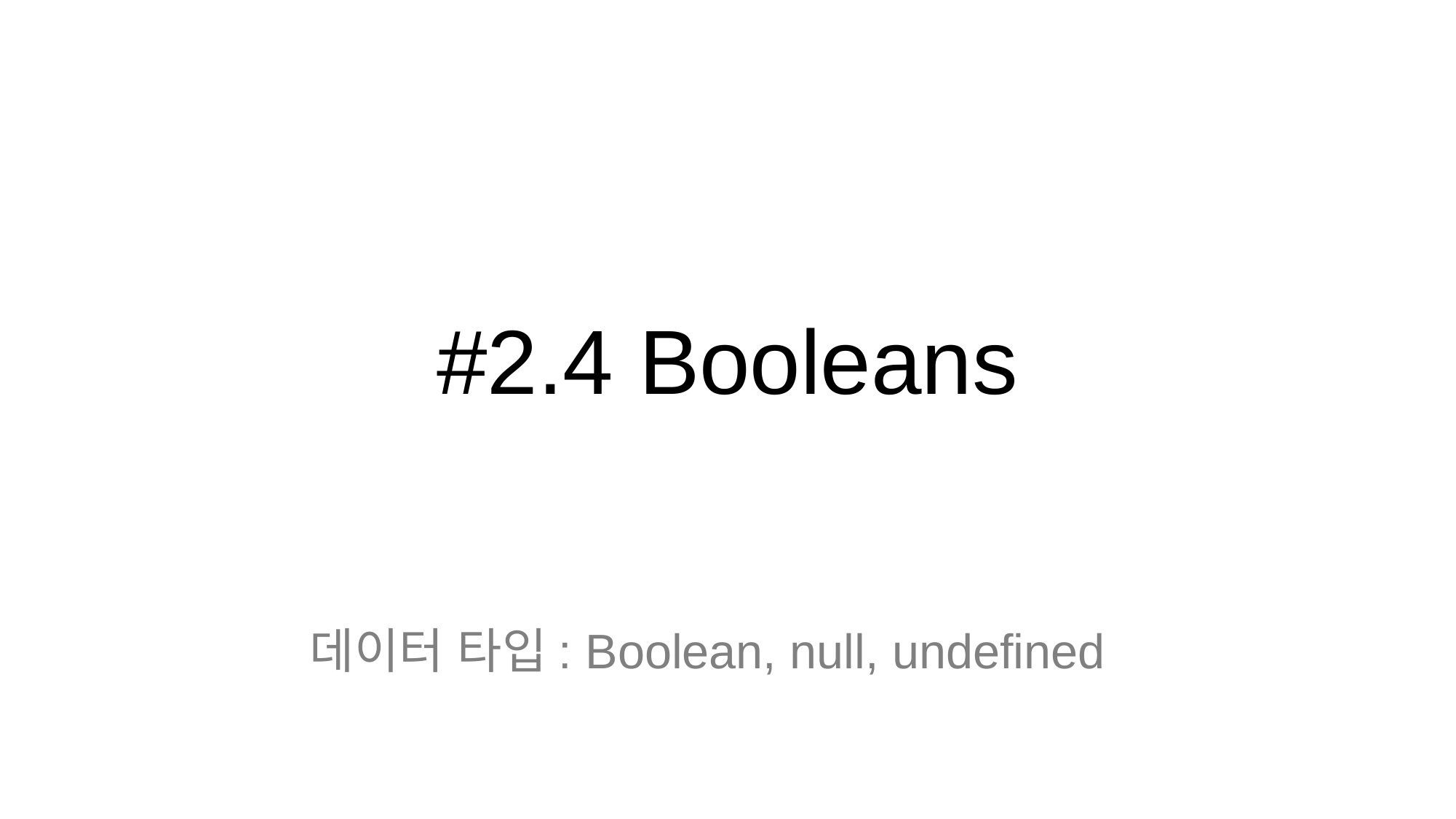

# #2.4 Booleans
데이터 타입: Boolean, null, undefined